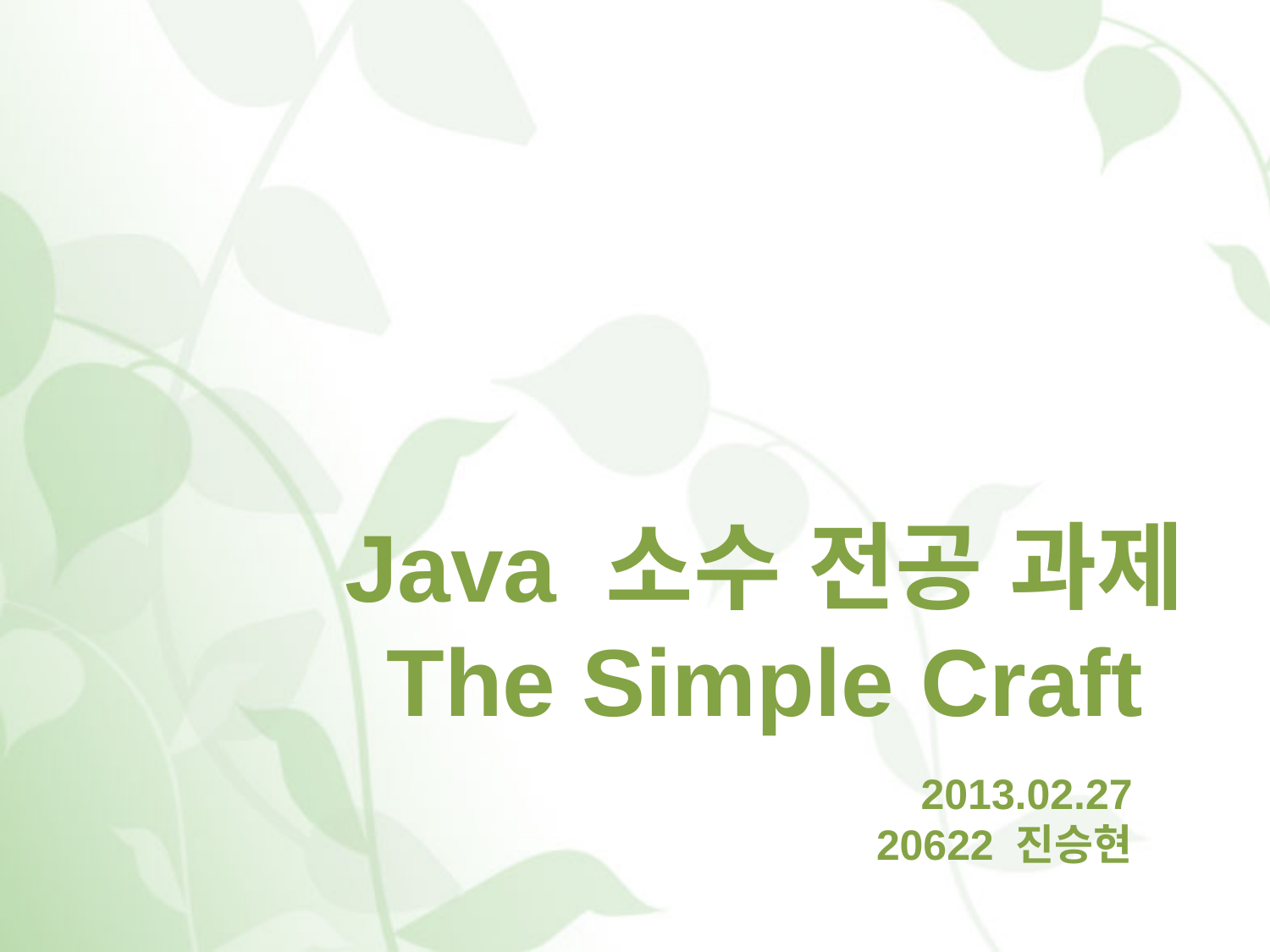

Java 소수 전공 과제
The Simple Craft
2013.02.27
20622 진승현